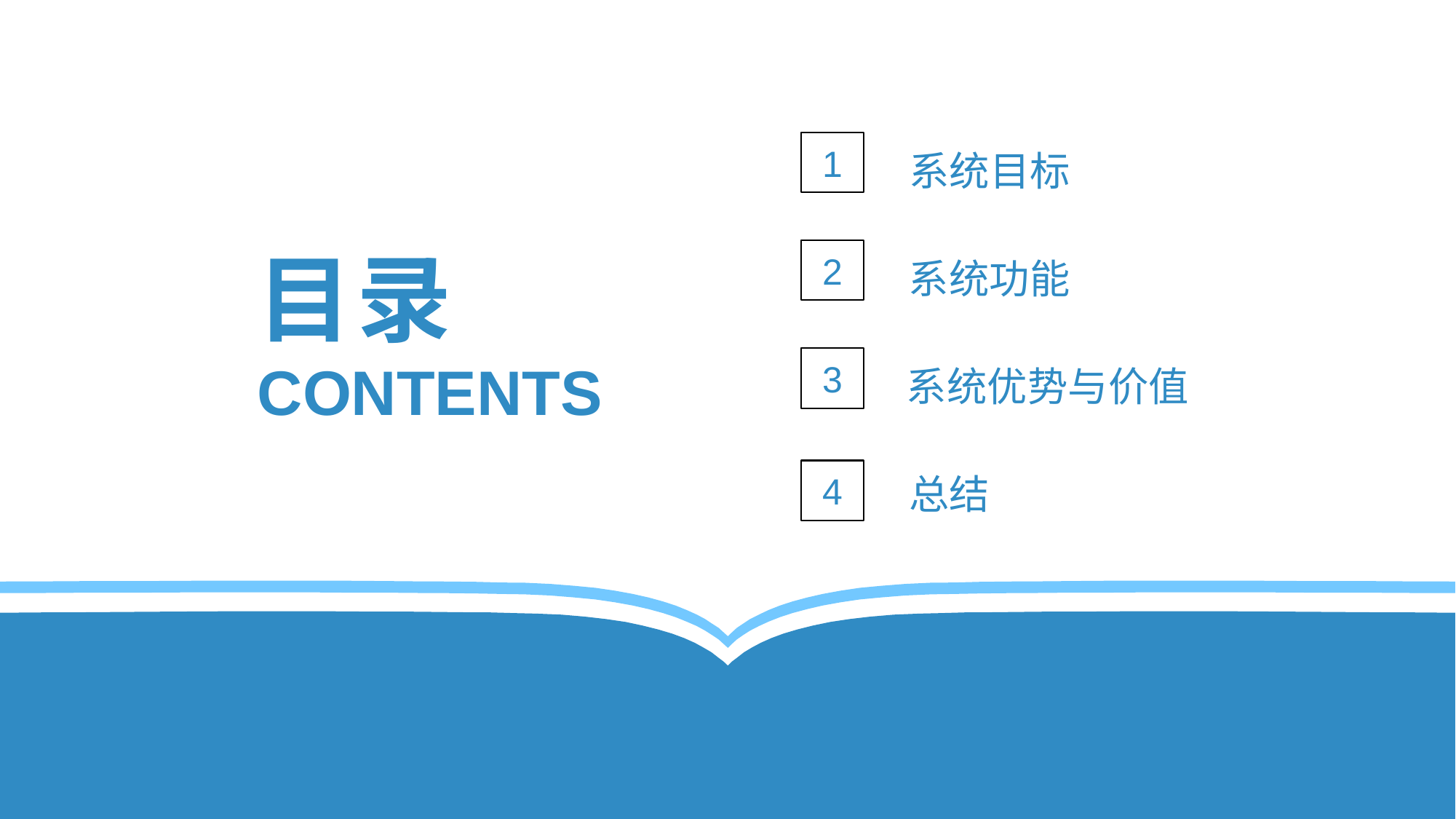

系统目标
1
目录
系统功能
2
CONTENTS
系统优势与价值
3
总结
4